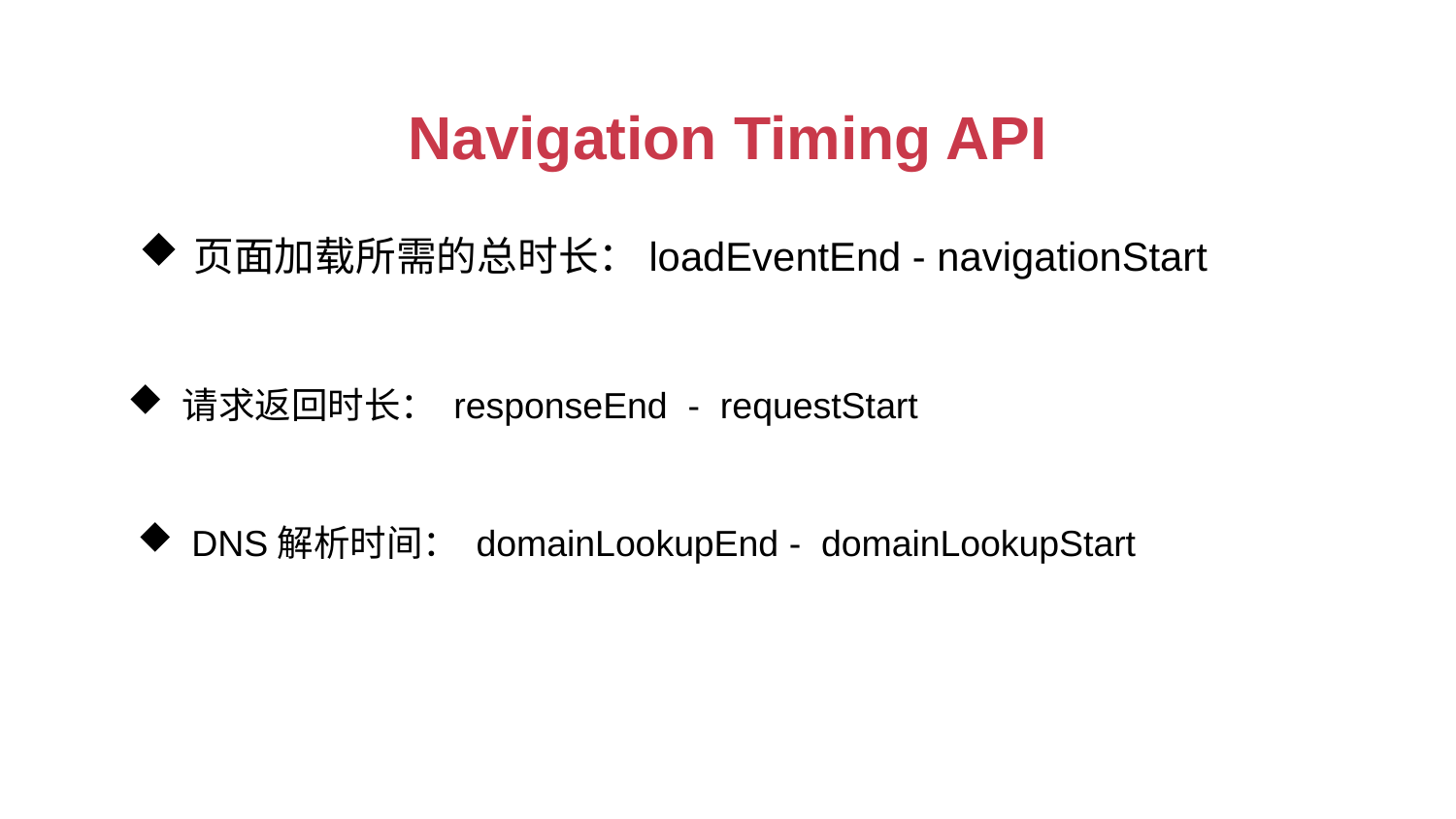

Navigation Timing API
页面加载所需的总时长：loadEventEnd - navigationStart
请求返回时长： responseEnd  -  requestStart
DNS解析时间： domainLookupEnd -  domainLookupStart